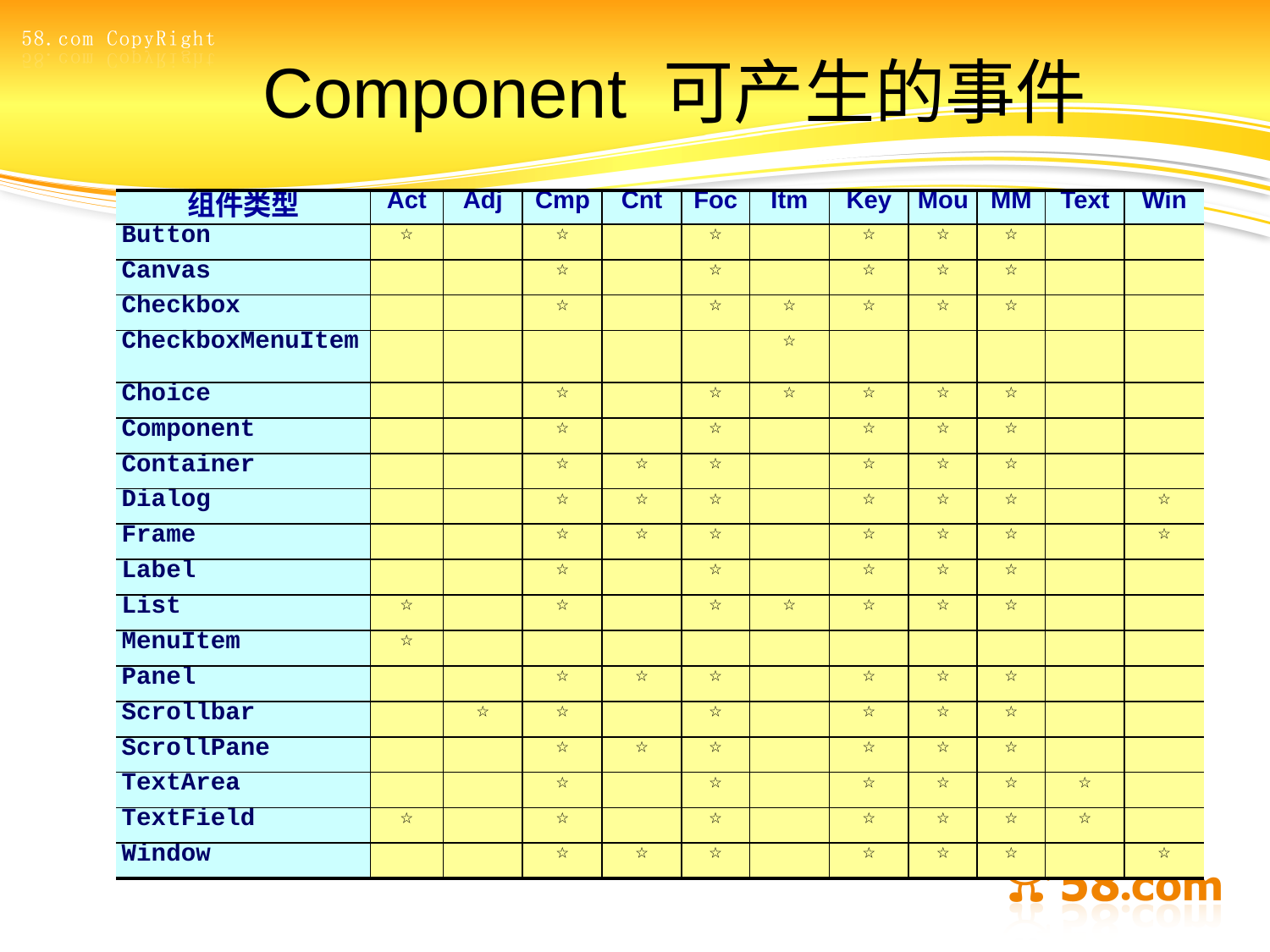

# Component 可产生的事件
| 组件类型 | Act | Adj | Cmp | Cnt | Foc | Itm | Key | Mou | MM | Text | Win |
| --- | --- | --- | --- | --- | --- | --- | --- | --- | --- | --- | --- |
| Button | ☆ |  | ☆ |  | ☆ |  | ☆ | ☆ | ☆ |  |  |
| Canvas |  |  | ☆ |  | ☆ |  | ☆ | ☆ | ☆ |  |  |
| Checkbox |  |  | ☆ |  | ☆ | ☆ | ☆ | ☆ | ☆ |  |  |
| CheckboxMenuItem |  |  |  |  |  | ☆ |  |  |  |  |  |
| Choice |  |  | ☆ |  | ☆ | ☆ | ☆ | ☆ | ☆ |  |  |
| Component |  |  | ☆ |  | ☆ |  | ☆ | ☆ | ☆ |  |  |
| Container |  |  | ☆ | ☆ | ☆ |  | ☆ | ☆ | ☆ |  |  |
| Dialog |  |  | ☆ | ☆ | ☆ |  | ☆ | ☆ | ☆ |  | ☆ |
| Frame |  |  | ☆ | ☆ | ☆ |  | ☆ | ☆ | ☆ |  | ☆ |
| Label |  |  | ☆ |  | ☆ |  | ☆ | ☆ | ☆ |  |  |
| List | ☆ |  | ☆ |  | ☆ | ☆ | ☆ | ☆ | ☆ |  |  |
| MenuItem | ☆ |  |  |  |  |  |  |  |  |  |  |
| Panel |  |  | ☆ | ☆ | ☆ |  | ☆ | ☆ | ☆ |  |  |
| Scrollbar |  | ☆ | ☆ |  | ☆ |  | ☆ | ☆ | ☆ |  |  |
| ScrollPane |  |  | ☆ | ☆ | ☆ |  | ☆ | ☆ | ☆ |  |  |
| TextArea |  |  | ☆ |  | ☆ |  | ☆ | ☆ | ☆ | ☆ |  |
| TextField | ☆ |  | ☆ |  | ☆ |  | ☆ | ☆ | ☆ | ☆ |  |
| Window |  |  | ☆ | ☆ | ☆ |  | ☆ | ☆ | ☆ |  | ☆ |